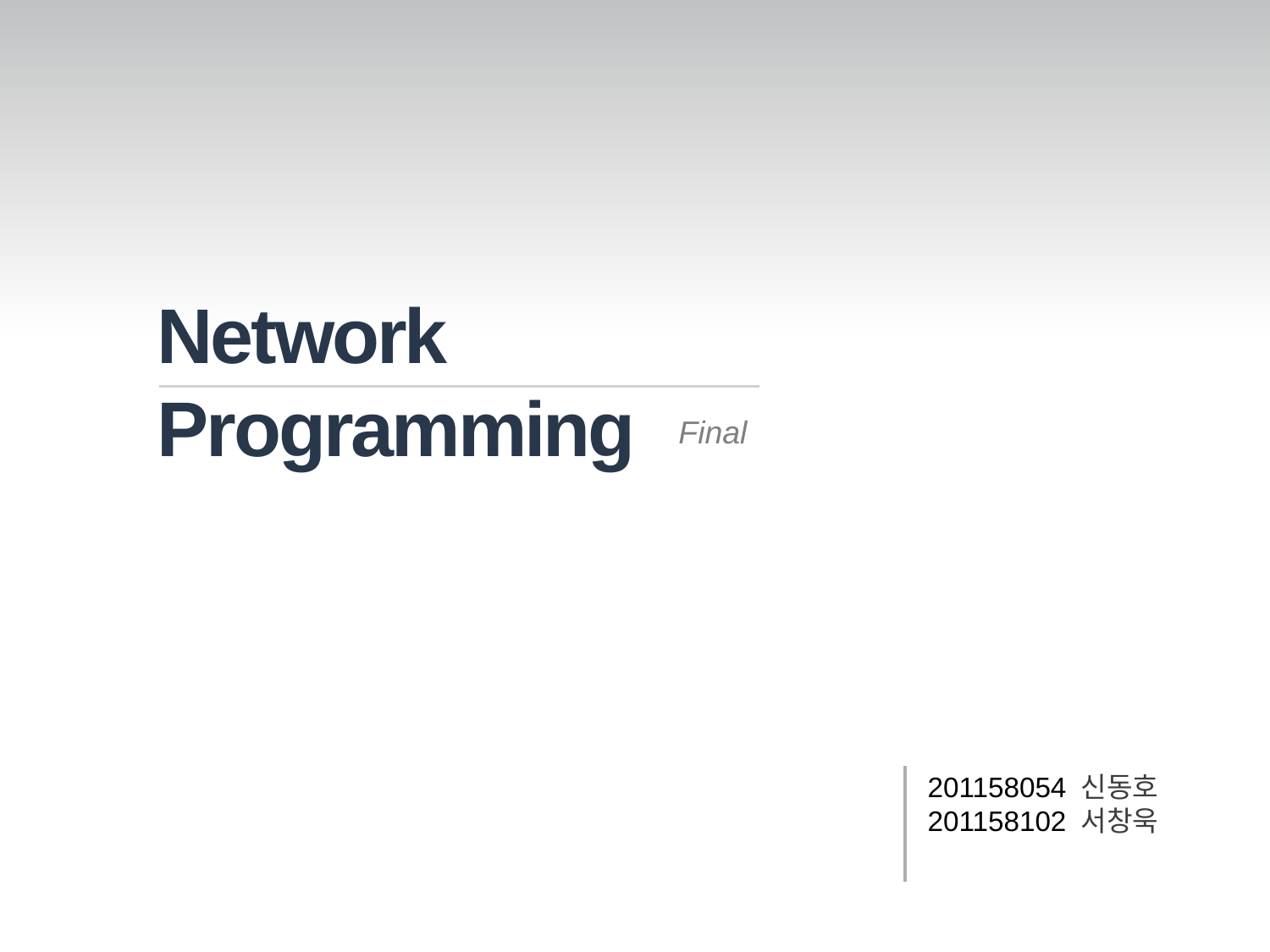

Network Programming
Final
201158054 신동호
201158102 서창욱